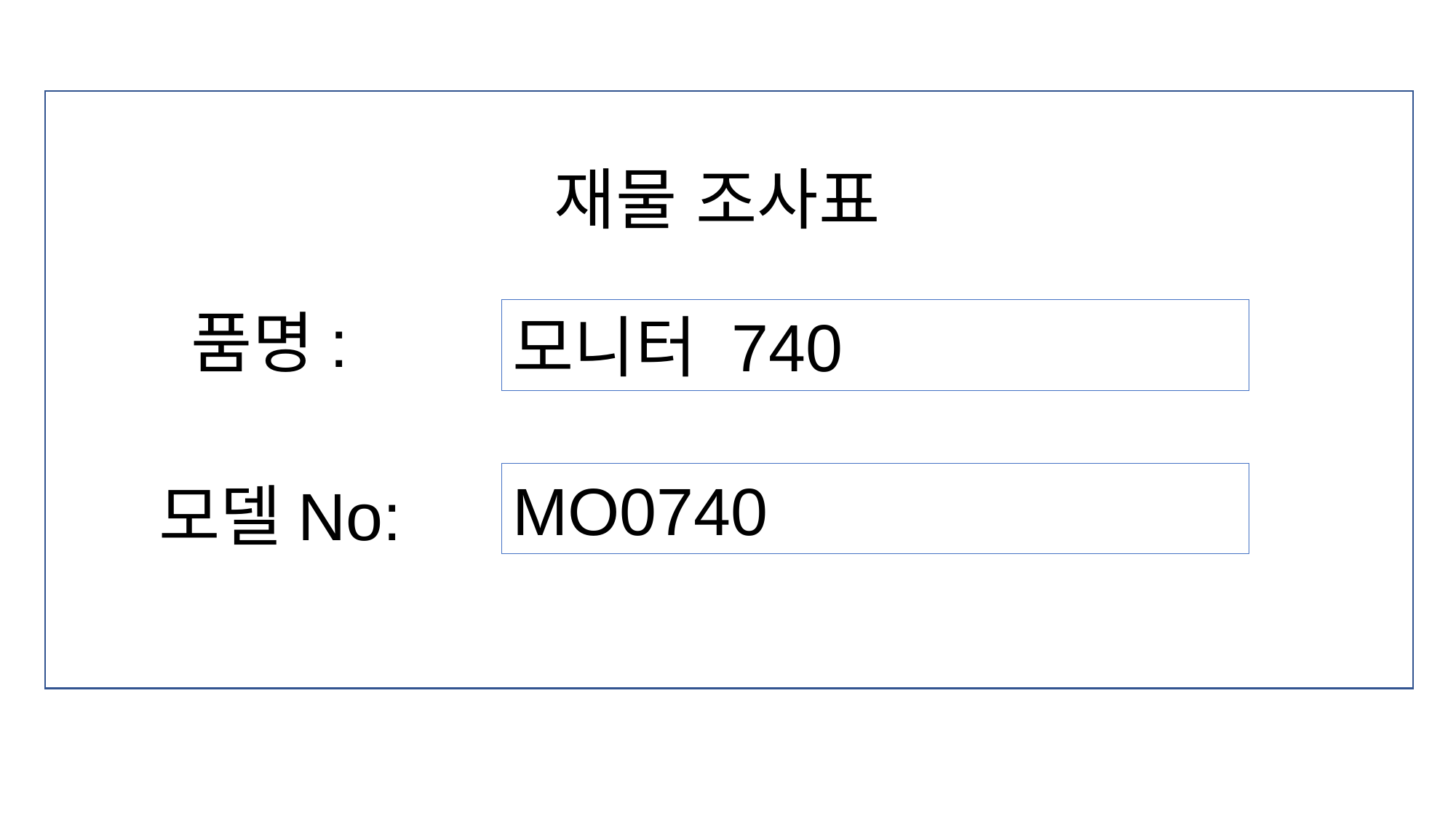

재물 조사표
품명:
모니터 740
MO0740
모델No: